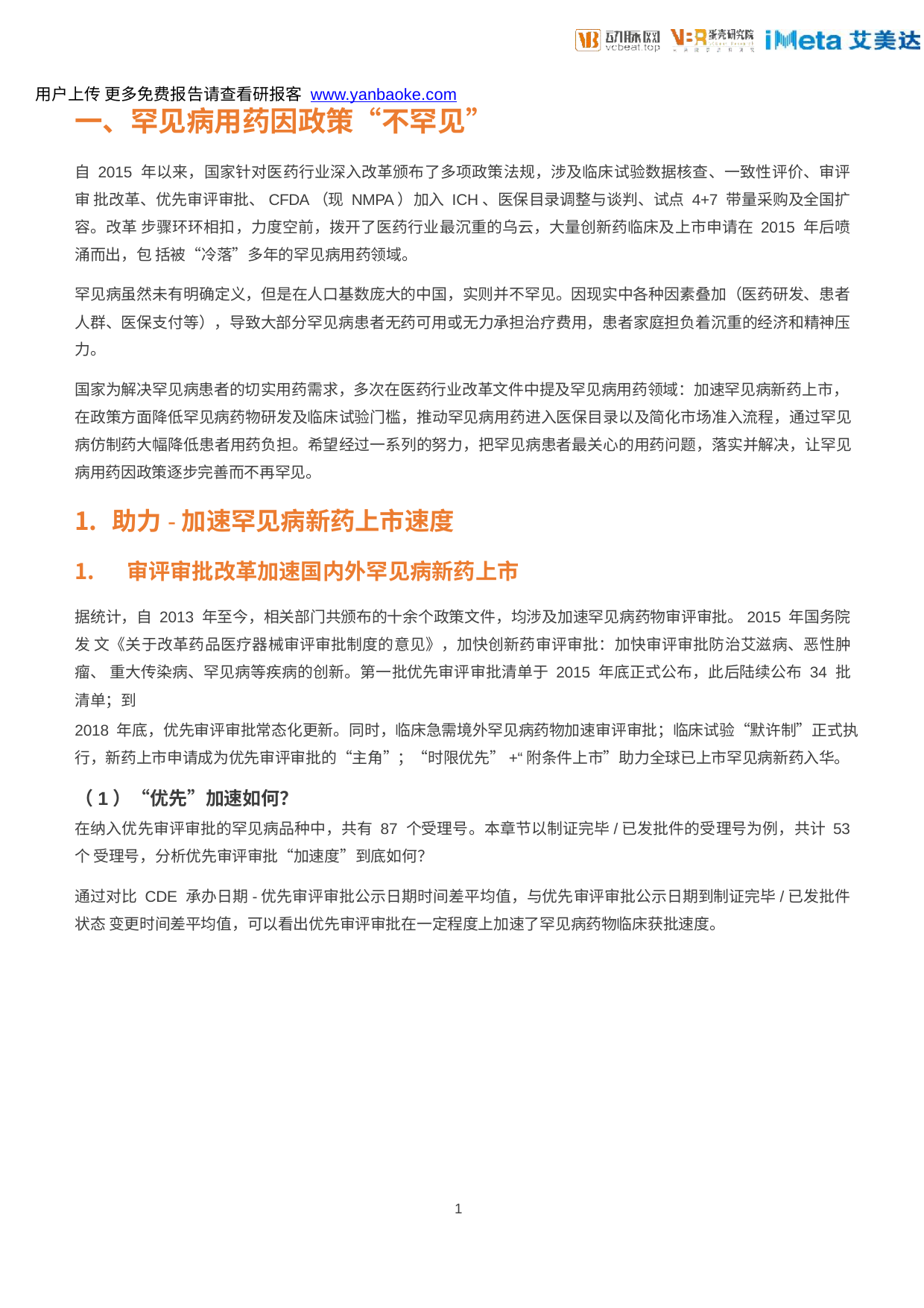

用户上传 更多免费报告请查看研报客 www.yanbaoke.com
一、罕见病用药因政策“不罕见”
自 2015 年以来，国家针对医药行业深入改革颁布了多项政策法规，涉及临床试验数据核查、一致性评价、审评审 批改革、优先审评审批、CFDA（现 NMPA）加入 ICH、医保目录调整与谈判、试点 4+7 带量采购及全国扩容。改革 步骤环环相扣，力度空前，拨开了医药行业最沉重的乌云，大量创新药临床及上市申请在 2015 年后喷涌而出，包 括被“冷落”多年的罕见病用药领域。
罕见病虽然未有明确定义，但是在人口基数庞大的中国，实则并不罕见。因现实中各种因素叠加（医药研发、患者 人群、医保支付等），导致大部分罕见病患者无药可用或无力承担治疗费用，患者家庭担负着沉重的经济和精神压 力。
国家为解决罕见病患者的切实用药需求，多次在医药行业改革文件中提及罕见病用药领域：加速罕见病新药上市，  在政策方面降低罕见病药物研发及临床试验门槛，推动罕见病用药进入医保目录以及简化市场准入流程，通过罕见 病仿制药大幅降低患者用药负担。希望经过一系列的努力，把罕见病患者最关心的用药问题，落实并解决，让罕见 病用药因政策逐步完善而不再罕见。
助力-加速罕见病新药上市速度

审评审批改革加速国内外罕见病新药上市
据统计，自 2013 年至今，相关部门共颁布的十余个政策文件，均涉及加速罕见病药物审评审批。2015 年国务院发 文《关于改革药品医疗器械审评审批制度的意见》，加快创新药审评审批：加快审评审批防治艾滋病、恶性肿瘤、 重大传染病、罕见病等疾病的创新。第一批优先审评审批清单于 2015 年底正式公布，此后陆续公布 34 批清单；到
2018 年底，优先审评审批常态化更新。同时，临床急需境外罕见病药物加速审评审批；临床试验“默许制”正式执 行，新药上市申请成为优先审评审批的“主角”；“时限优先”+“附条件上市”助力全球已上市罕见病新药入华。

（1）“优先”加速如何？
在纳入优先审评审批的罕见病品种中，共有 87 个受理号。本章节以制证完毕/已发批件的受理号为例，共计 53 个 受理号，分析优先审评审批“加速度”到底如何？
通过对比 CDE 承办日期-优先审评审批公示日期时间差平均值，与优先审评审批公示日期到制证完毕/已发批件状态 变更时间差平均值，可以看出优先审评审批在一定程度上加速了罕见病药物临床获批速度。
1